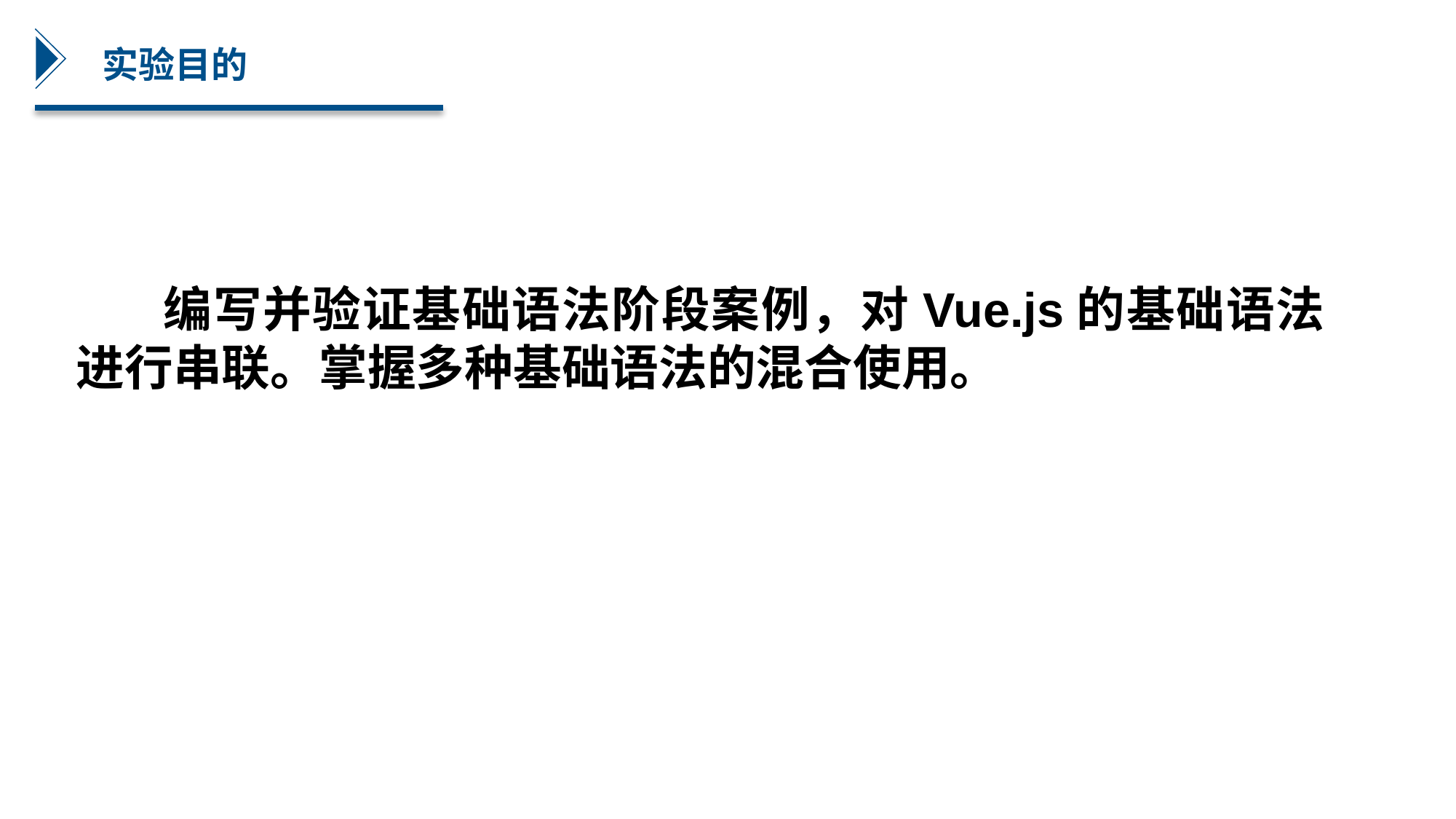

实验目的
      编写并验证基础语法阶段案例，对Vue.js的基础语法进行串联。掌握多种基础语法的混合使用。